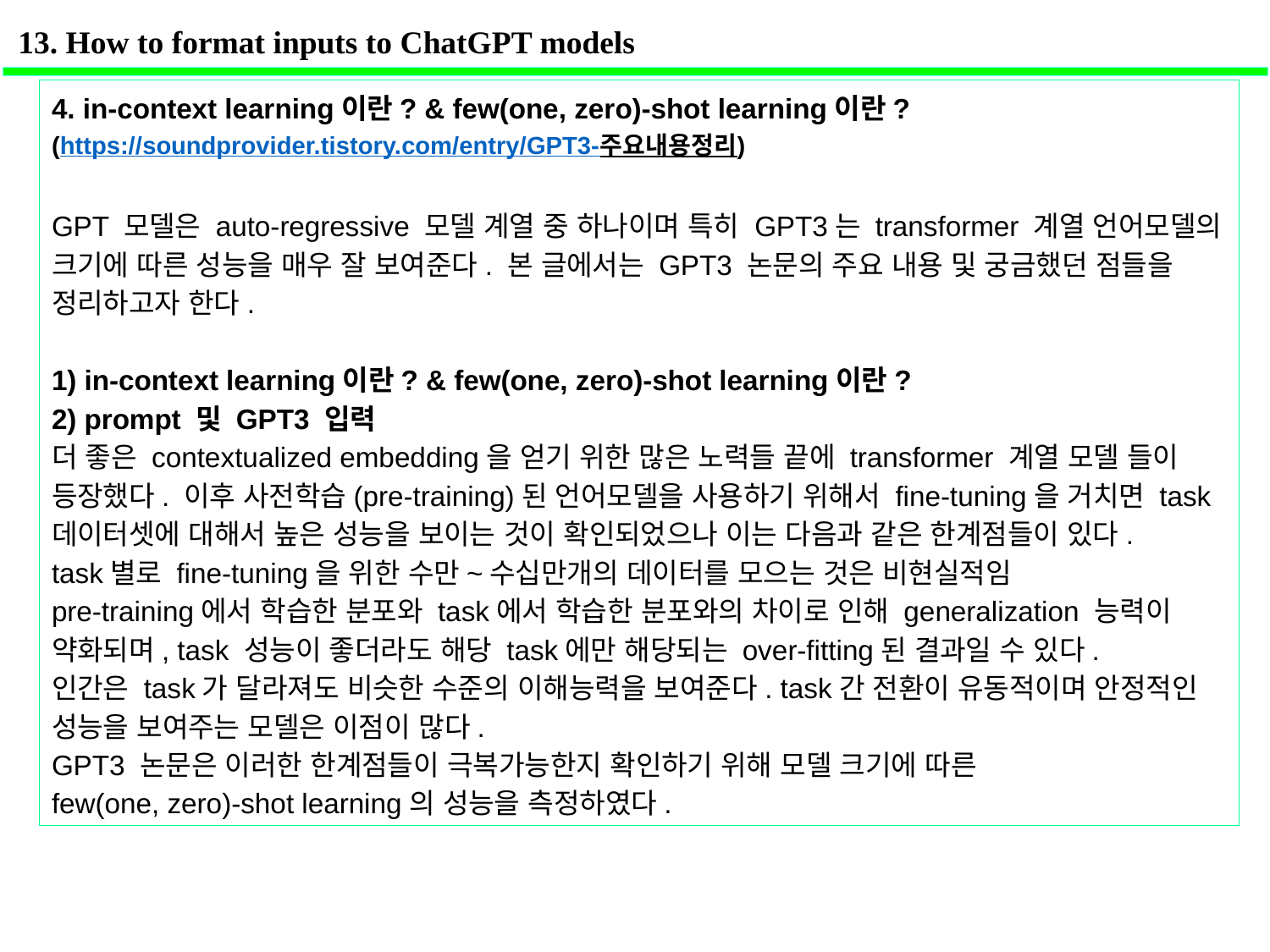

13. How to format inputs to ChatGPT models

4. in-context learning이란? & few(one, zero)-shot learning이란?
(https://soundprovider.tistory.com/entry/GPT3-주요내용정리)

GPT 모델은 auto-regressive 모델 계열 중 하나이며 특히 GPT3는 transformer 계열 언어모델의 크기에 따른 성능을 매우 잘 보여준다. 본 글에서는 GPT3 논문의 주요 내용 및 궁금했던 점들을 정리하고자 한다.

1) in-context learning이란? & few(one, zero)-shot learning이란?
2) prompt 및 GPT3 입력
더 좋은 contextualized embedding을 얻기 위한 많은 노력들 끝에 transformer 계열 모델 들이 등장했다. 이후 사전학습(pre-training)된 언어모델을 사용하기 위해서 fine-tuning을 거치면 task 데이터셋에 대해서 높은 성능을 보이는 것이 확인되었으나 이는 다음과 같은 한계점들이 있다.
task별로 fine-tuning을 위한 수만~수십만개의 데이터를 모으는 것은 비현실적임
pre-training에서 학습한 분포와 task에서 학습한 분포와의 차이로 인해 generalization 능력이 약화되며, task 성능이 좋더라도 해당 task에만 해당되는 over-fitting된 결과일 수 있다.
인간은 task가 달라져도 비슷한 수준의 이해능력을 보여준다. task간 전환이 유동적이며 안정적인 성능을 보여주는 모델은 이점이 많다.
GPT3 논문은 이러한 한계점들이 극복가능한지 확인하기 위해 모델 크기에 따른
few(one, zero)-shot learning의 성능을 측정하였다.